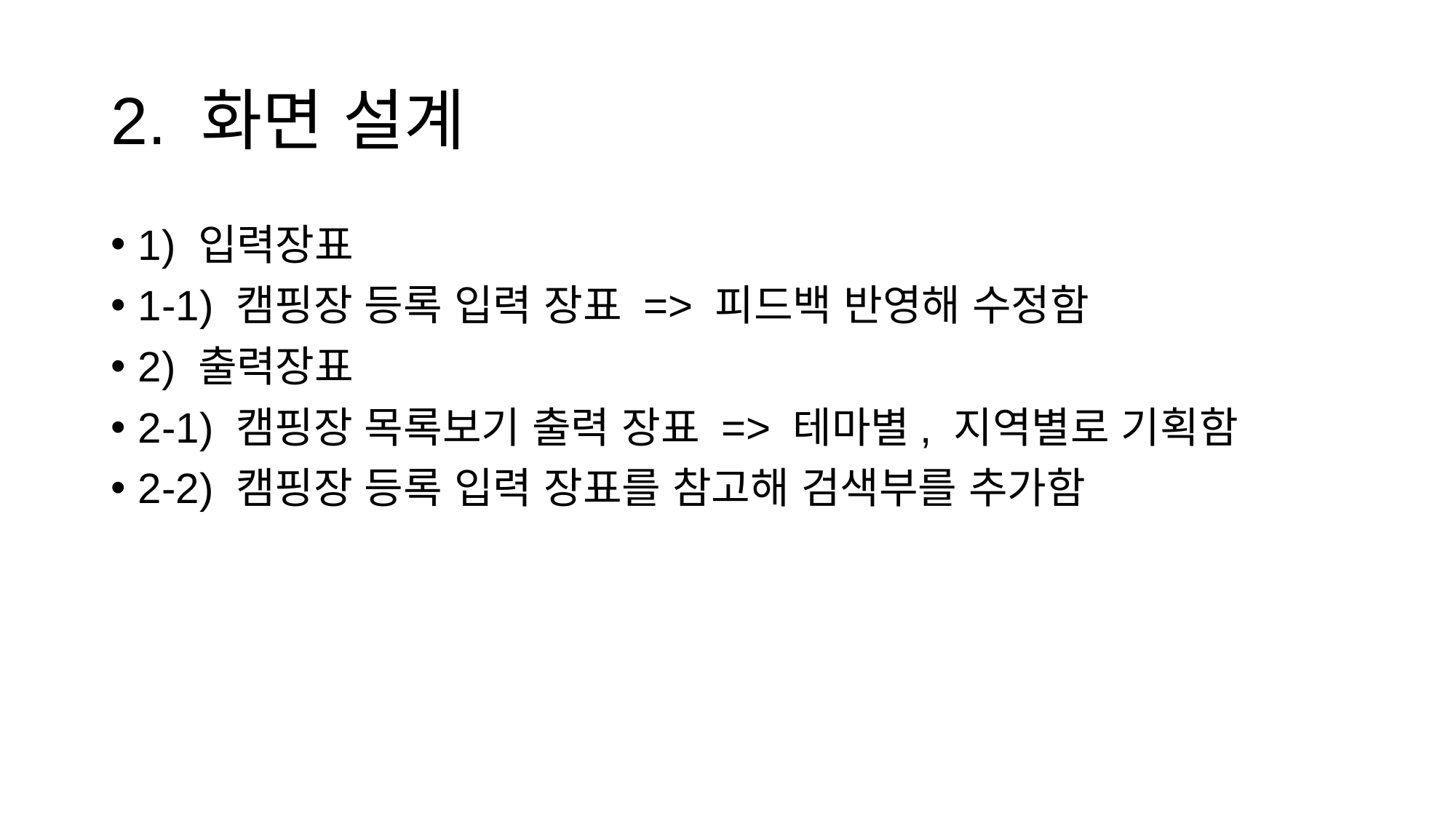

# 2. 화면 설계
1) 입력장표
1-1) 캠핑장 등록 입력 장표 => 피드백 반영해 수정함
2) 출력장표
2-1) 캠핑장 목록보기 출력 장표 => 테마별, 지역별로 기획함
2-2) 캠핑장 등록 입력 장표를 참고해 검색부를 추가함